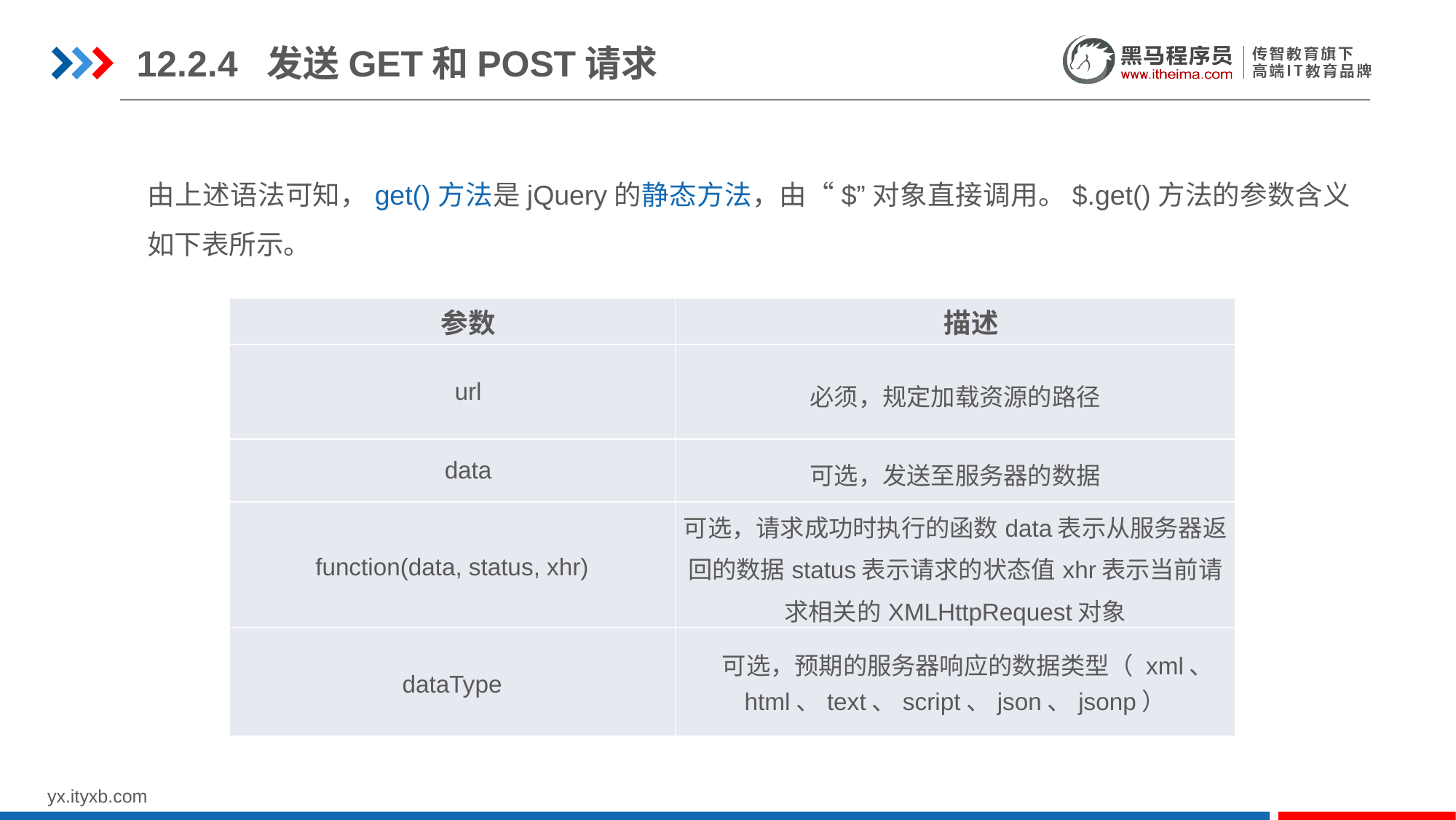

12.2.4  发送GET和POST请求
由上述语法可知，get()方法是jQuery的静态方法，由“$”对象直接调用。$.get()方法的参数含义如下表所示。
| 参数 | 描述 |
| --- | --- |
| url | 必须，规定加载资源的路径 |
| data | 可选，发送至服务器的数据 |
| function(data, status, xhr) | 可选，请求成功时执行的函数data表示从服务器返回的数据status表示请求的状态值xhr表示当前请求相关的XMLHttpRequest对象 |
| dataType | 可选，预期的服务器响应的数据类型（ xml、html、text、script、json、jsonp） |